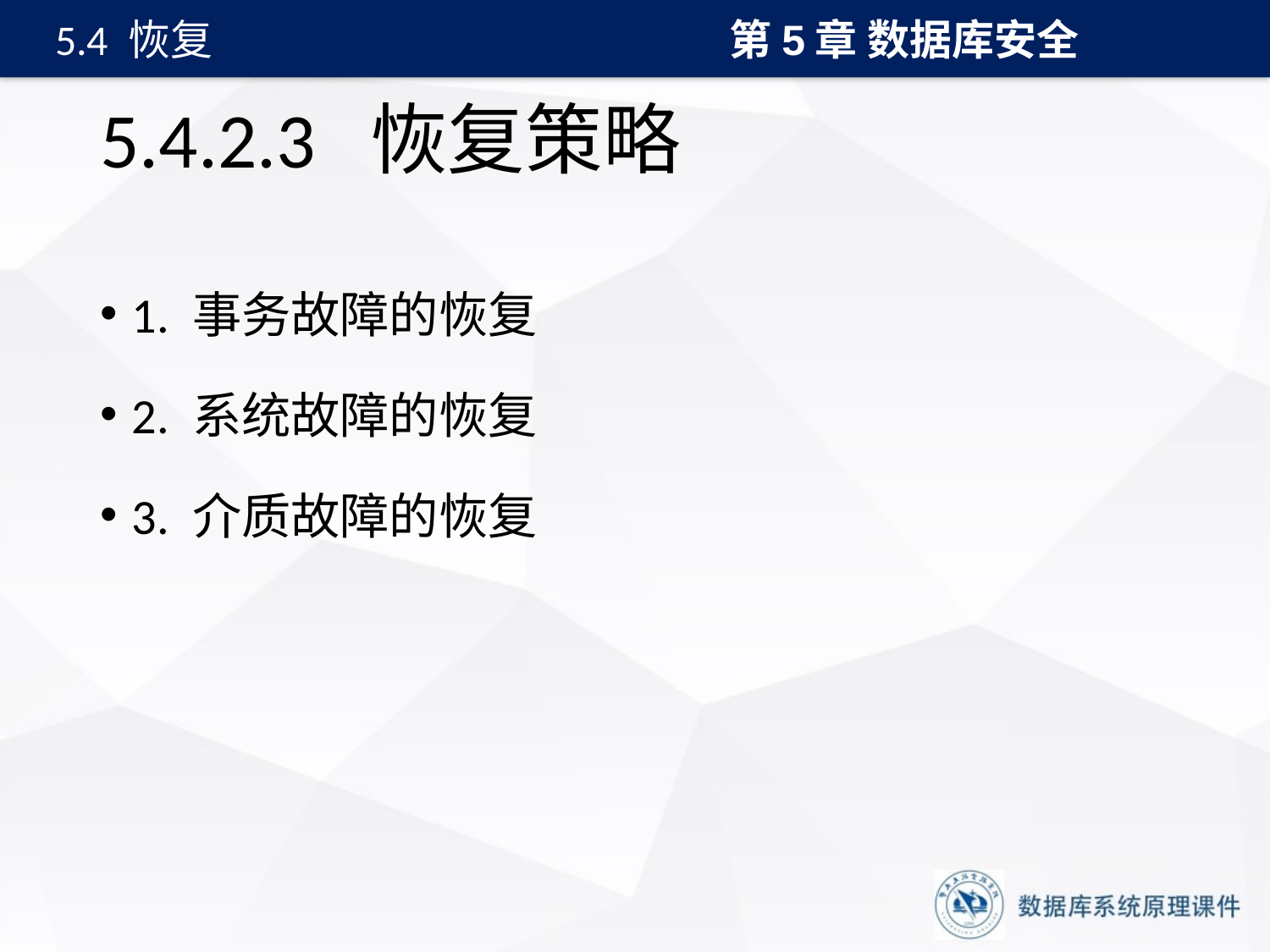

第5章 数据库安全
5.4 恢复
# 5.4.2.3  恢复策略
1. 事务故障的恢复
2. 系统故障的恢复
3. 介质故障的恢复